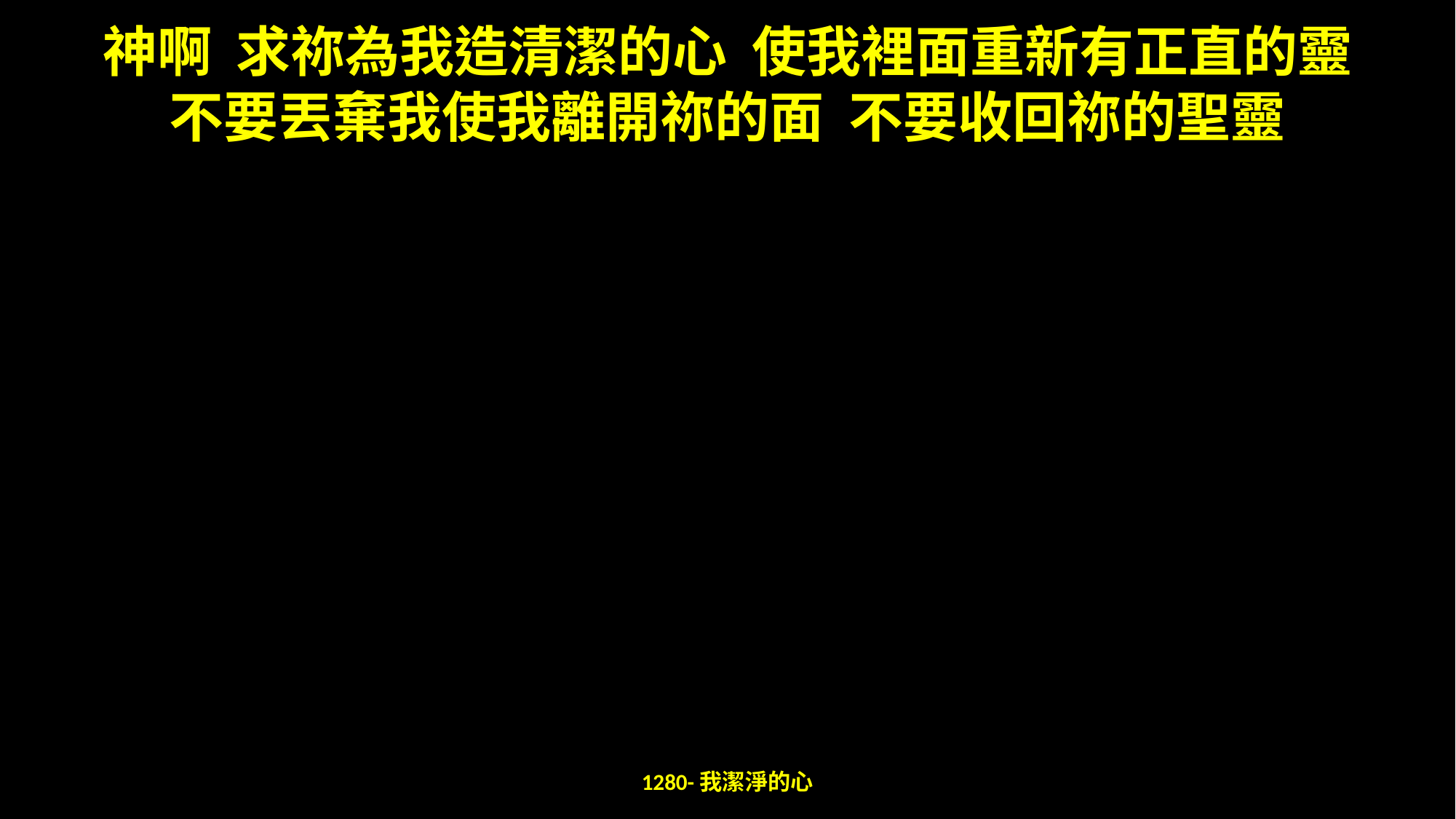

神啊  求祢為我造清潔的心  使我裡面重新有正直的靈
不要丟棄我使我離開祢的面  不要收回祢的聖靈

1280-我潔淨的心